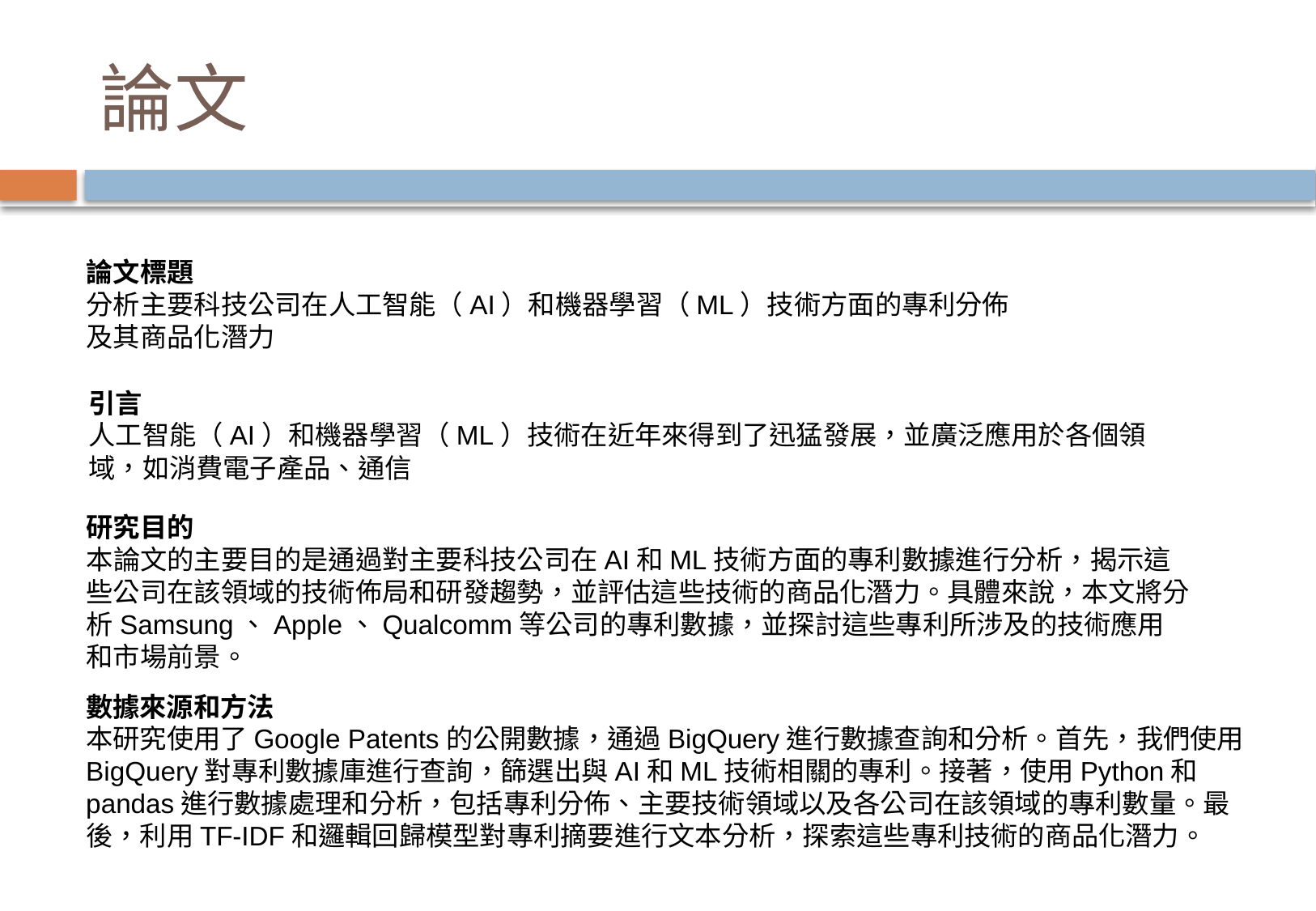

# 論文
論文標題
分析主要科技公司在人工智能（AI）和機器學習（ML）技術方面的專利分佈及其商品化潛力
引言
人工智能（AI）和機器學習（ML）技術在近年來得到了迅猛發展，並廣泛應用於各個領域，如消費電子產品、通信
研究目的
本論文的主要目的是通過對主要科技公司在AI和ML技術方面的專利數據進行分析，揭示這些公司在該領域的技術佈局和研發趨勢，並評估這些技術的商品化潛力。具體來說，本文將分析Samsung、Apple、Qualcomm等公司的專利數據，並探討這些專利所涉及的技術應用和市場前景。
數據來源和方法
本研究使用了Google Patents的公開數據，通過BigQuery進行數據查詢和分析。首先，我們使用BigQuery對專利數據庫進行查詢，篩選出與AI和ML技術相關的專利。接著，使用Python和pandas進行數據處理和分析，包括專利分佈、主要技術領域以及各公司在該領域的專利數量。最後，利用TF-IDF和邏輯回歸模型對專利摘要進行文本分析，探索這些專利技術的商品化潛力。